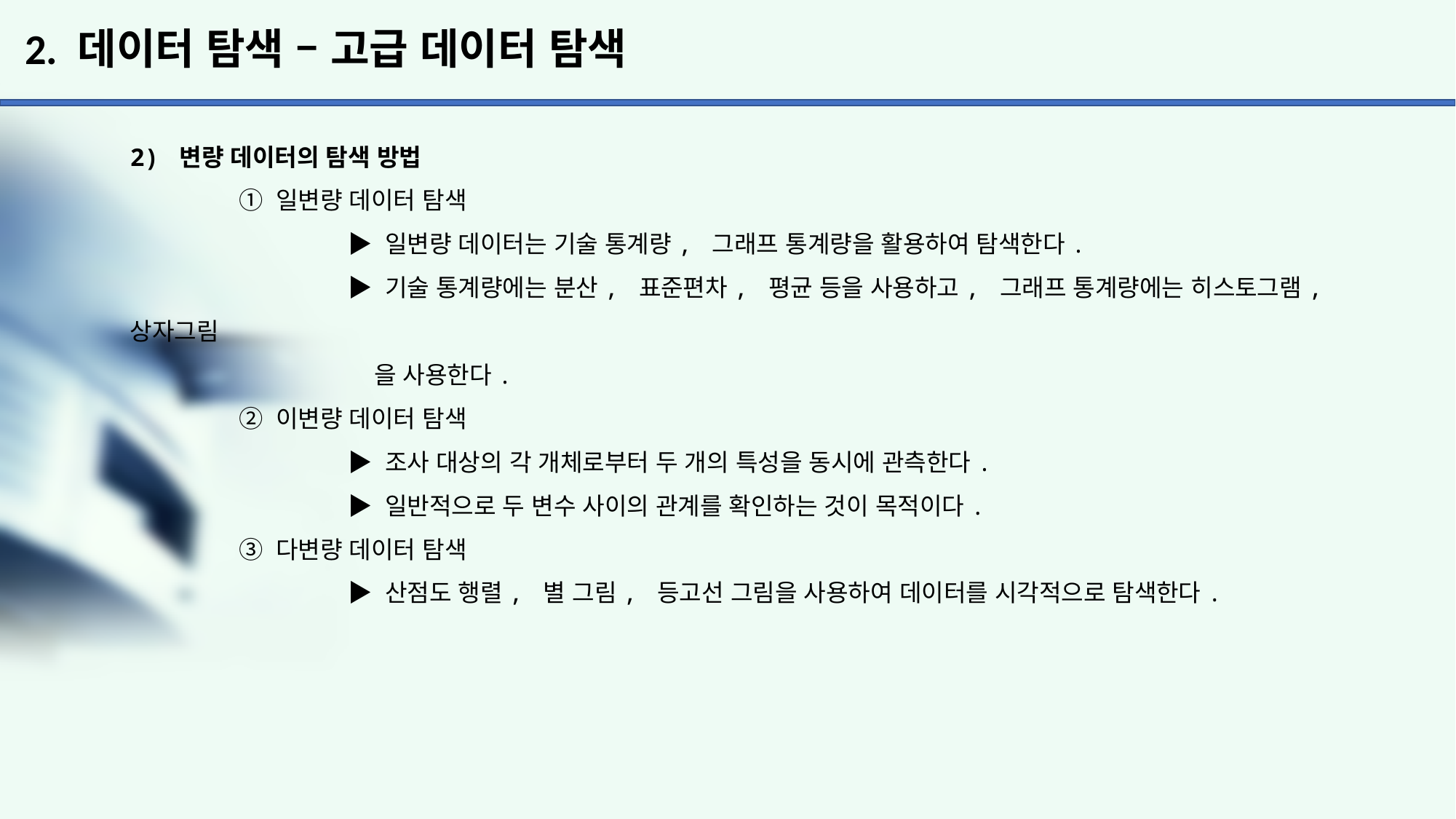

# 2. 데이터 탐색 – 고급 데이터 탐색
2) 변량 데이터의 탐색 방법
	① 일변량 데이터 탐색
		▶ 일변량 데이터는 기술 통계량, 그래프 통계량을 활용하여 탐색한다.
		▶ 기술 통계량에는 분산, 표준편차, 평균 등을 사용하고, 그래프 통계량에는 히스토그램, 상자그림
		   을 사용한다.
	② 이변량 데이터 탐색
		▶ 조사 대상의 각 개체로부터 두 개의 특성을 동시에 관측한다.
		▶ 일반적으로 두 변수 사이의 관계를 확인하는 것이 목적이다.
	③ 다변량 데이터 탐색
		▶ 산점도 행렬, 별 그림, 등고선 그림을 사용하여 데이터를 시각적으로 탐색한다.